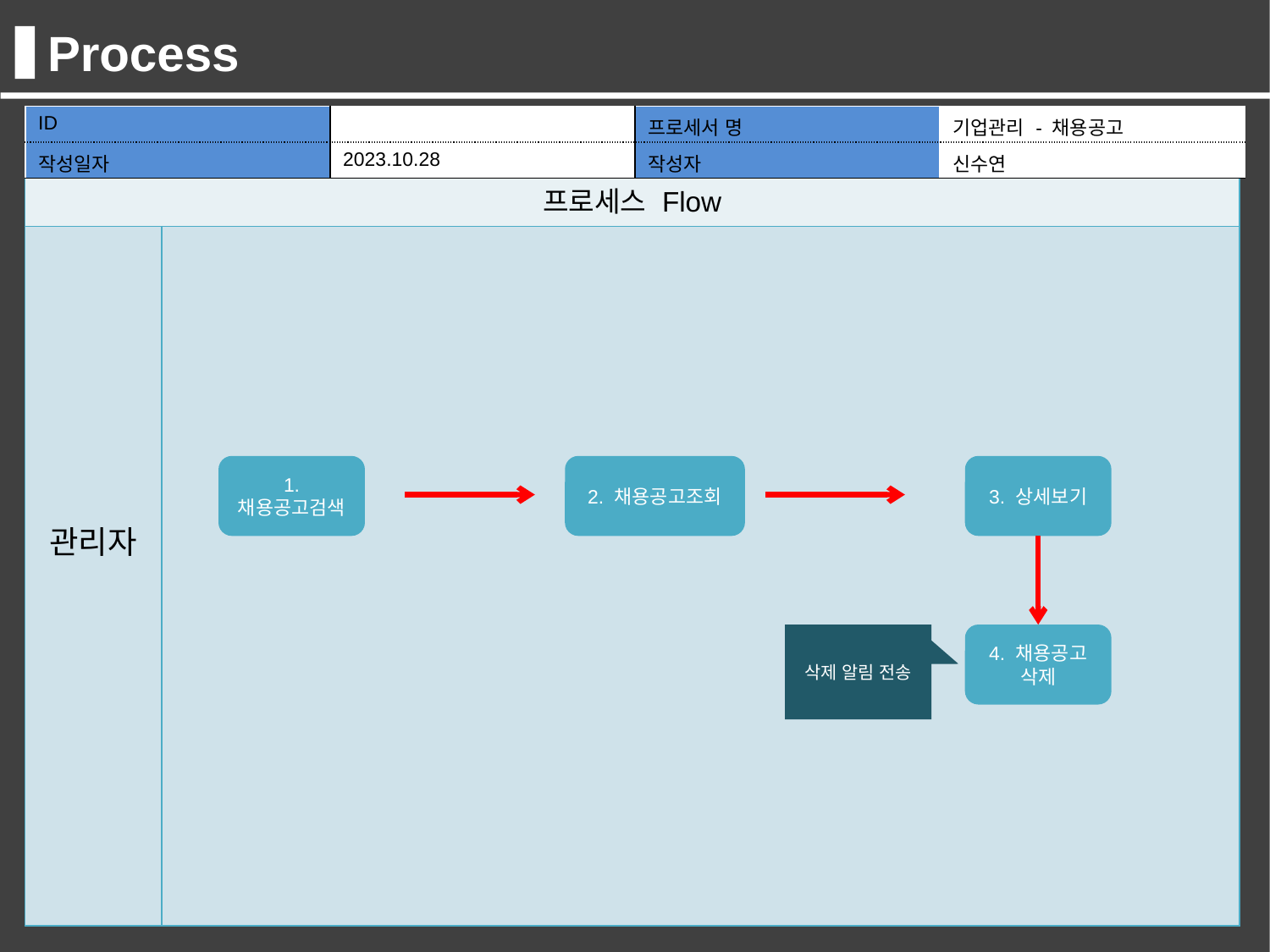

Process

| ID |  | 프로세서 명 | 기업관리 - 채용공고 |
| --- | --- | --- | --- |
| 작성일자 | 2023.10.28 | 작성자 | 신수연 |
| 프로세스 Flow |  |
| --- | --- |
| 관리자 |  |
1. 채용공고검색
2. 채용공고조회
3. 상세보기
삭제 알림 전송
4. 채용공고 삭제